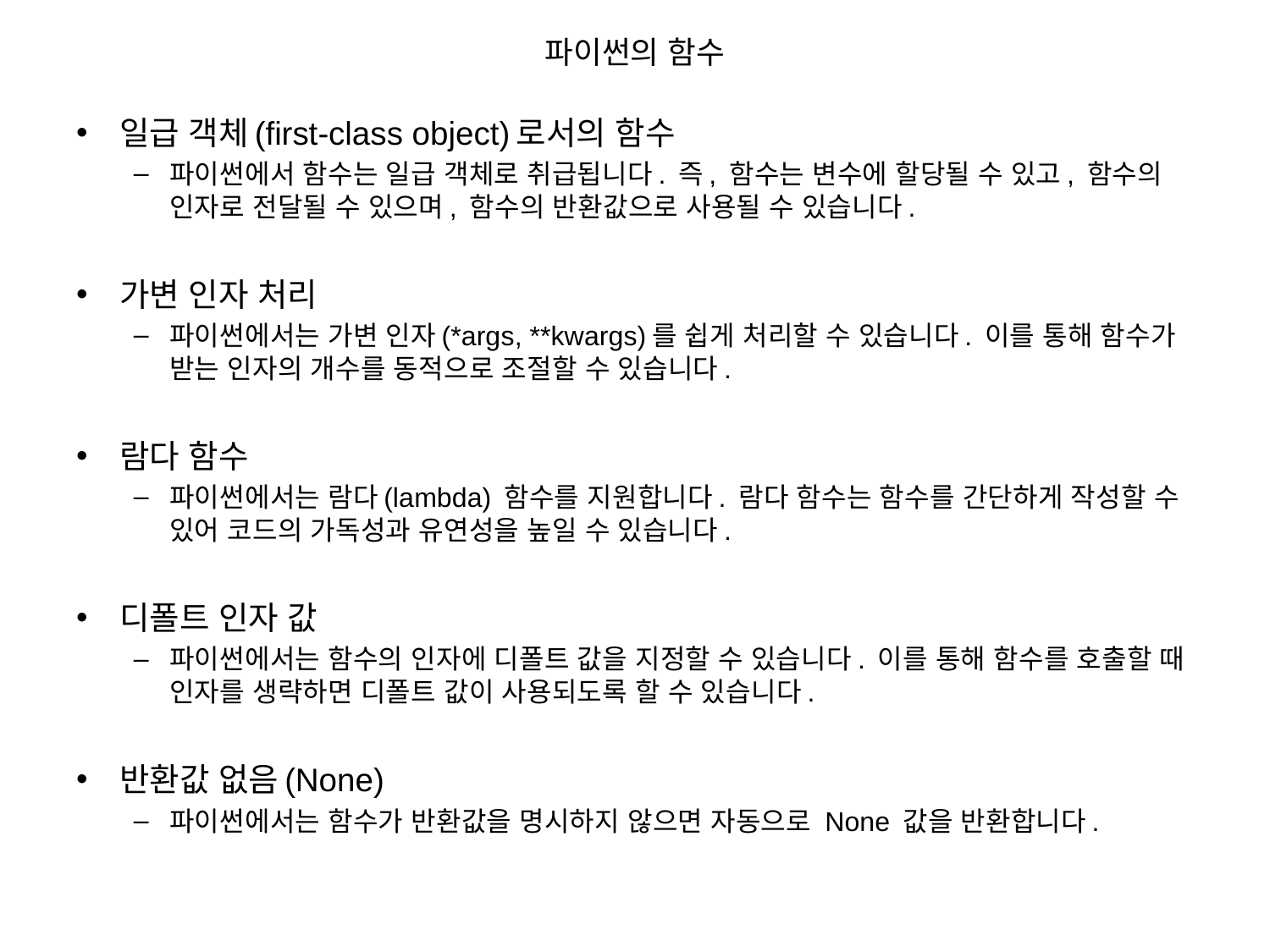

# 파이썬의 함수
일급 객체(first-class object)로서의 함수
파이썬에서 함수는 일급 객체로 취급됩니다. 즉, 함수는 변수에 할당될 수 있고, 함수의 인자로 전달될 수 있으며, 함수의 반환값으로 사용될 수 있습니다.

가변 인자 처리
파이썬에서는 가변 인자(*args, **kwargs)를 쉽게 처리할 수 있습니다. 이를 통해 함수가 받는 인자의 개수를 동적으로 조절할 수 있습니다.

람다 함수
파이썬에서는 람다(lambda) 함수를 지원합니다. 람다 함수는 함수를 간단하게 작성할 수 있어 코드의 가독성과 유연성을 높일 수 있습니다.

디폴트 인자 값
파이썬에서는 함수의 인자에 디폴트 값을 지정할 수 있습니다. 이를 통해 함수를 호출할 때 인자를 생략하면 디폴트 값이 사용되도록 할 수 있습니다.

반환값 없음(None)
파이썬에서는 함수가 반환값을 명시하지 않으면 자동으로 None 값을 반환합니다.